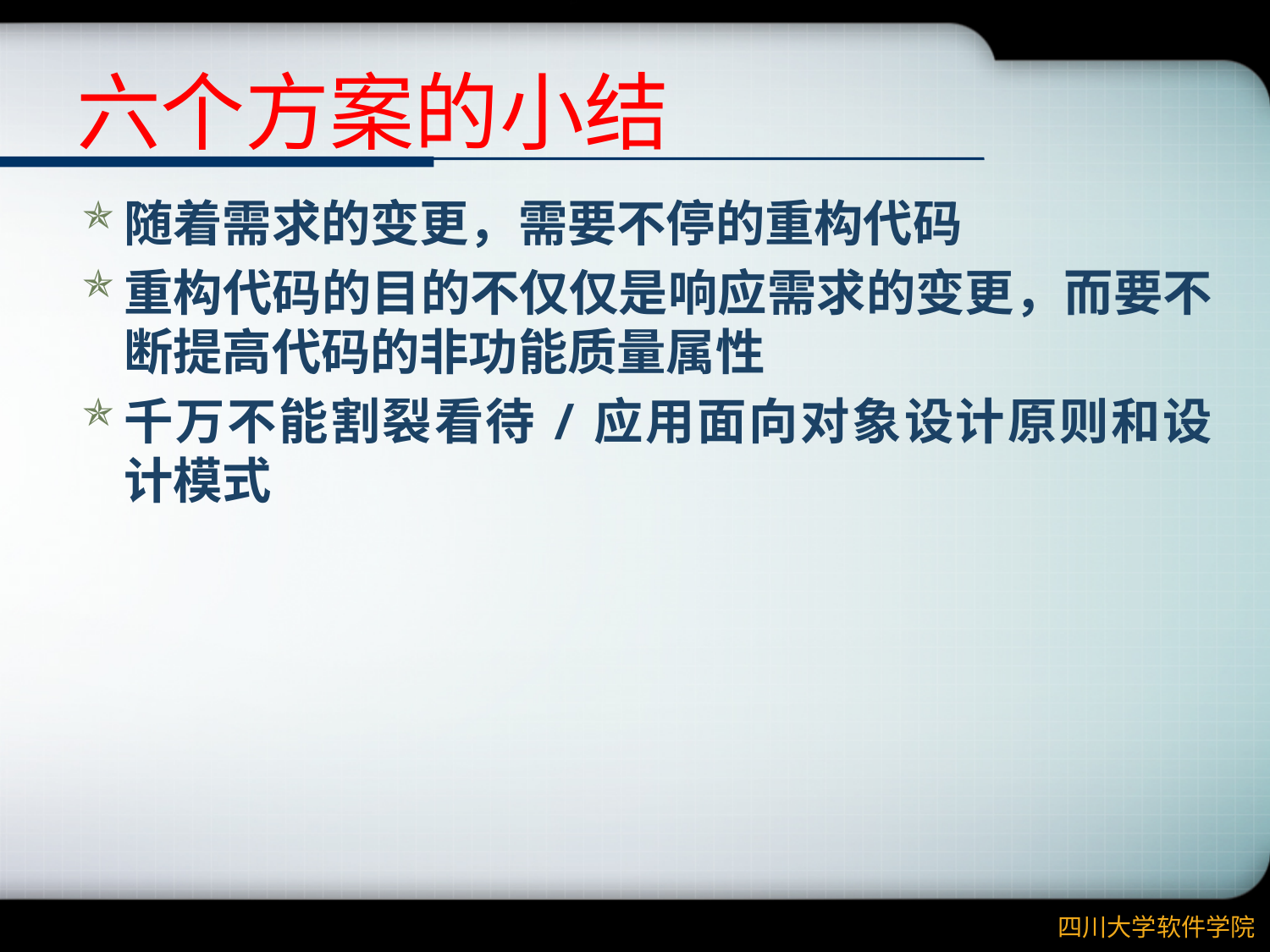

# 六个方案的小结
随着需求的变更，需要不停的重构代码
重构代码的目的不仅仅是响应需求的变更，而要不断提高代码的非功能质量属性
千万不能割裂看待/应用面向对象设计原则和设计模式